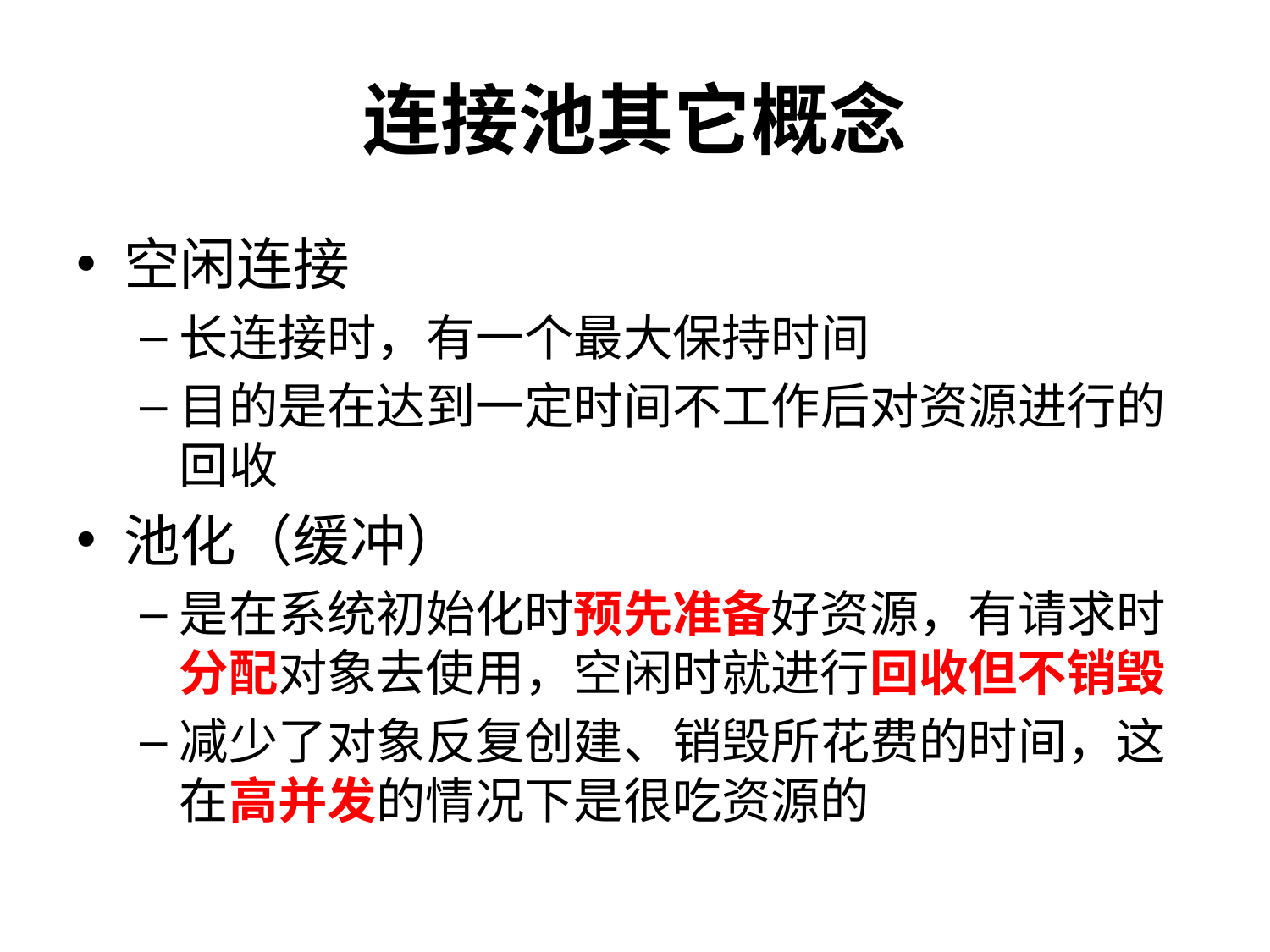

# 连接池其它概念
空闲连接
长连接时，有一个最大保持时间
目的是在达到一定时间不工作后对资源进行的回收
池化（缓冲）
是在系统初始化时预先准备好资源，有请求时分配对象去使用，空闲时就进行回收但不销毁
减少了对象反复创建、销毁所花费的时间，这在高并发的情况下是很吃资源的